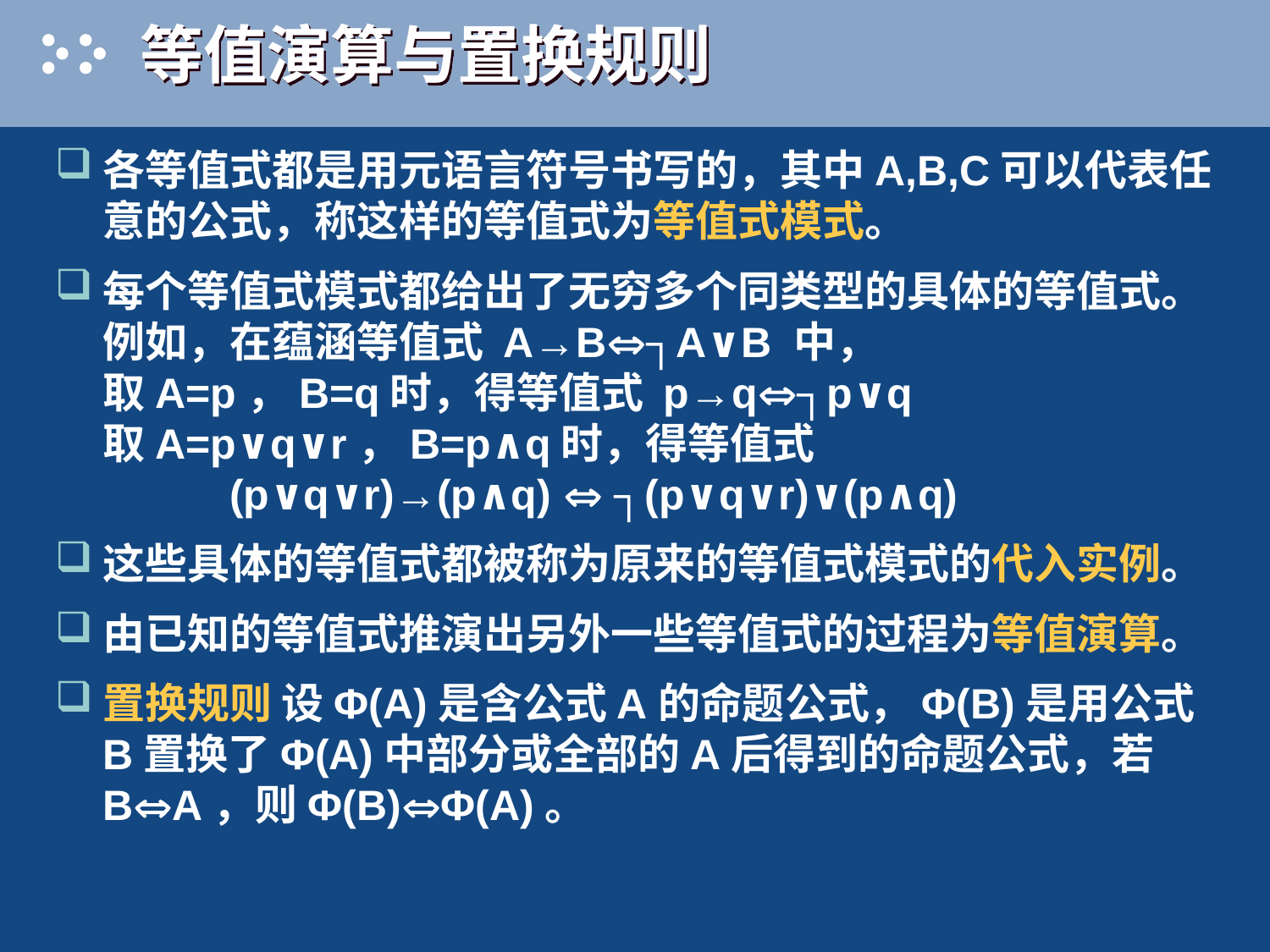

# 等值演算与置换规则
各等值式都是用元语言符号书写的，其中A,B,C可以代表任意的公式，称这样的等值式为等值式模式。
每个等值式模式都给出了无穷多个同类型的具体的等值式。
例如，在蕴涵等值式 A→B⇔┐A∨B 中，
取A=p，B=q时，得等值式 p→q⇔┐p∨q
取A=p∨q∨r，B=p∧q时，得等值式
	(p∨q∨r)→(p∧q) ⇔ ┐(p∨q∨r)∨(p∧q)
这些具体的等值式都被称为原来的等值式模式的代入实例。
由已知的等值式推演出另外一些等值式的过程为等值演算。
置换规则 设Φ(A)是含公式A的命题公式，Φ(B)是用公式B置换了Φ(A)中部分或全部的A后得到的命题公式，若B⇔A，则Φ(B)⇔Φ(A)。